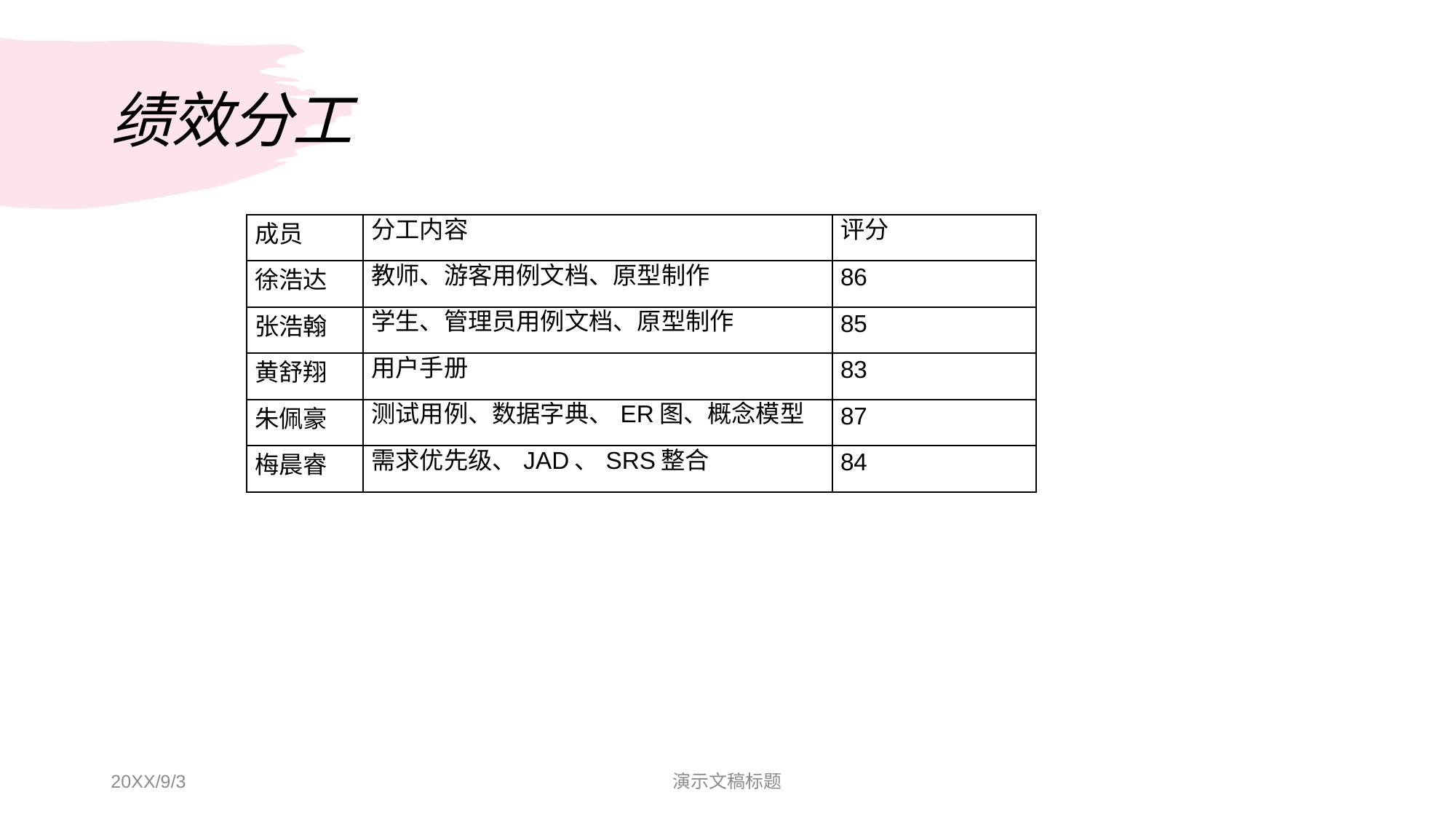

# 绩效分工
| 成员 | 分工内容 | 评分 |
| --- | --- | --- |
| 徐浩达 | 教师、游客用例文档、原型制作 | 86 |
| 张浩翰 | 学生、管理员用例文档、原型制作 | 85 |
| 黄舒翔 | 用户手册 | 83 |
| 朱佩豪 | 测试用例、数据字典、ER图、概念模型 | 87 |
| 梅晨睿 | 需求优先级、JAD、SRS整合 | 84 |
20XX/9/3
演示文稿标题
34